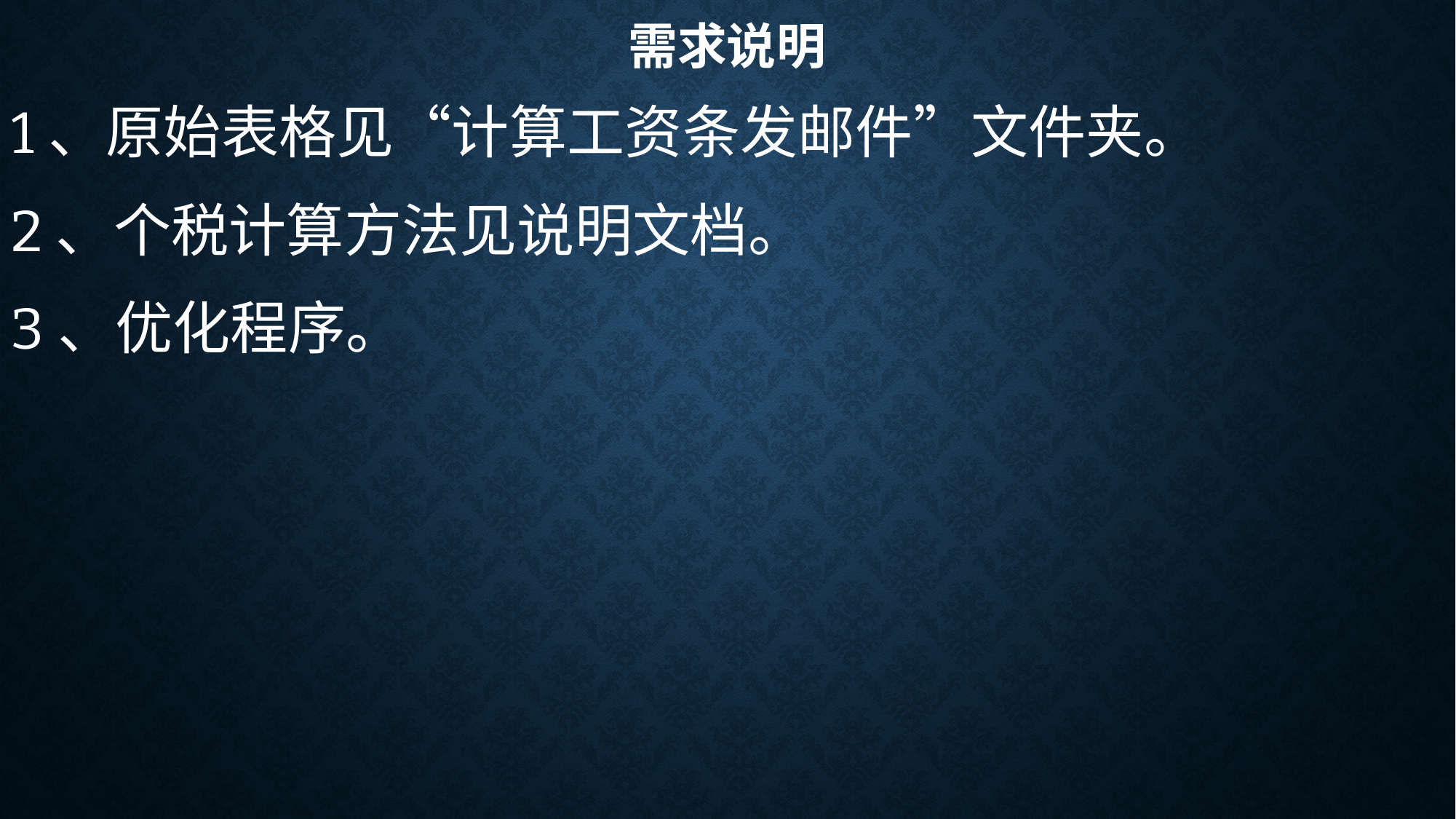

# 需求说明
1、原始表格见“计算工资条发邮件”文件夹。
2、个税计算方法见说明文档。
3、优化程序。